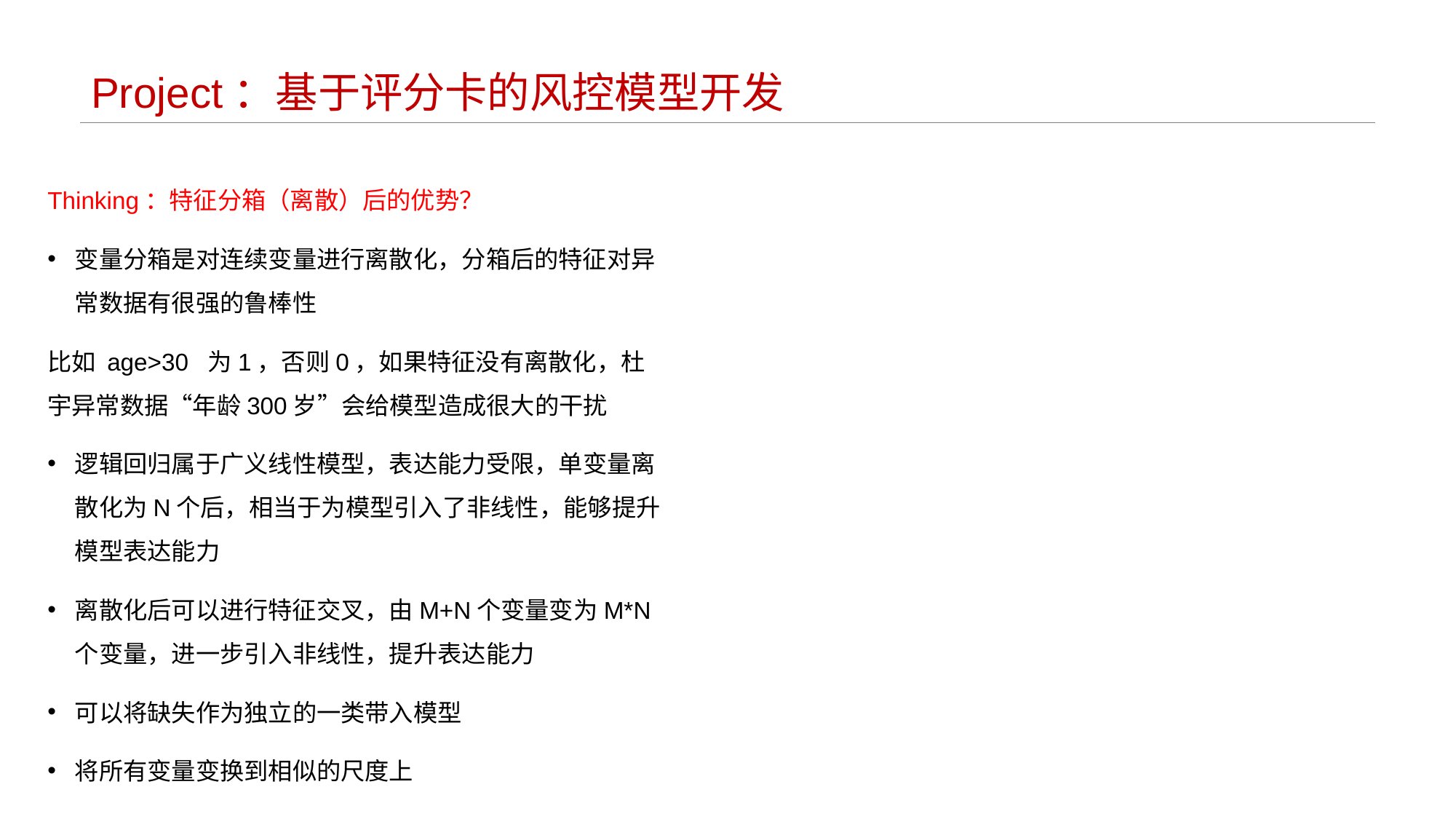

# Project：基于评分卡的风控模型开发
Thinking：特征分箱（离散）后的优势？
变量分箱是对连续变量进行离散化，分箱后的特征对异常数据有很强的鲁棒性
比如 age>30  为1，否则0，如果特征没有离散化，杜宇异常数据“年龄300岁”会给模型造成很大的干扰
逻辑回归属于广义线性模型，表达能力受限，单变量离散化为N个后，相当于为模型引入了非线性，能够提升模型表达能力
离散化后可以进行特征交叉，由M+N个变量变为M*N个变量，进一步引入非线性，提升表达能力
可以将缺失作为独立的一类带入模型
将所有变量变换到相似的尺度上